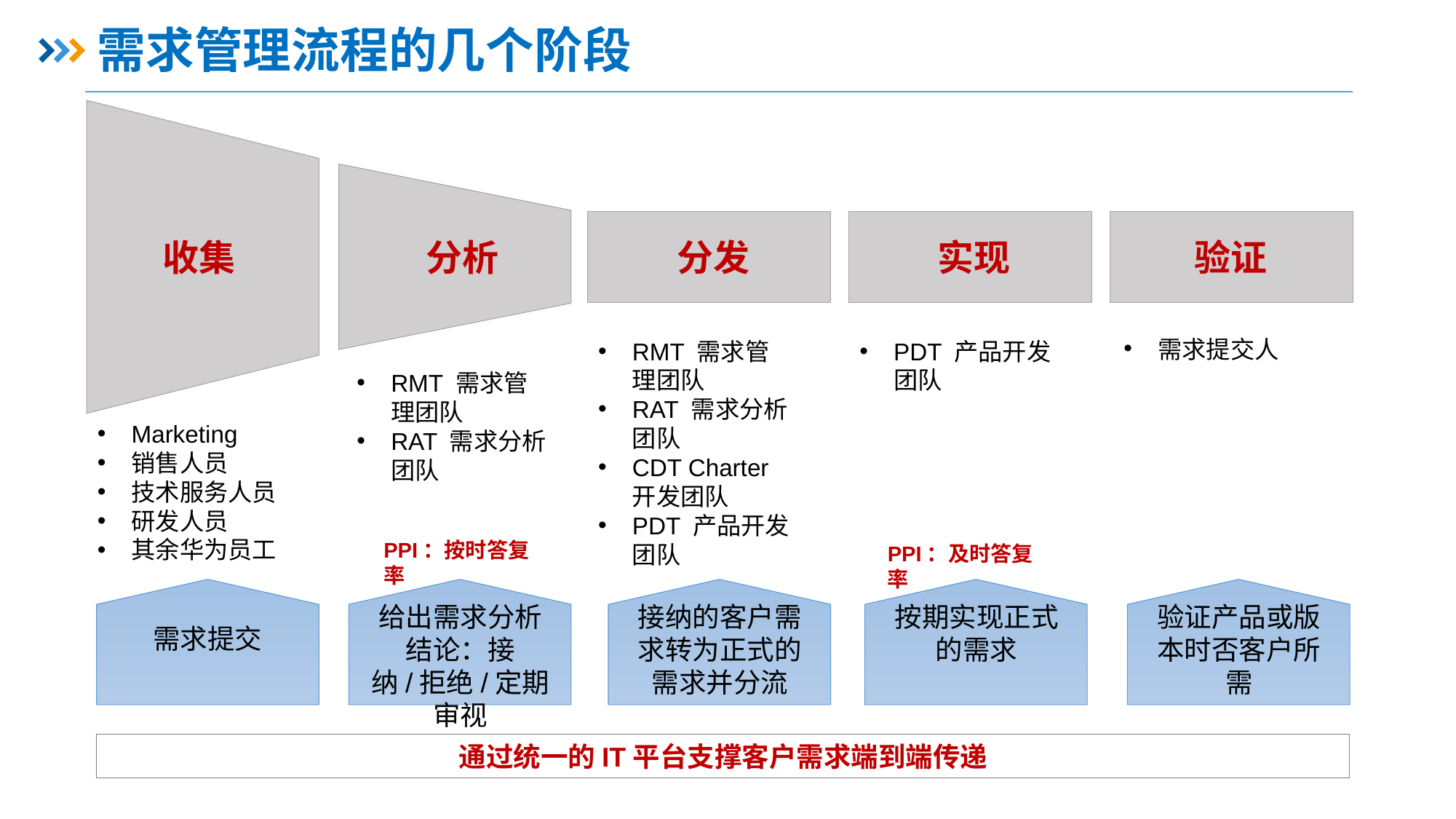

# 需求管理流程的几个阶段

收集
分析
分发
实现
验证
需求提交人
RMT 需求管理团队
RAT 需求分析团队
CDT Charter开发团队
PDT 产品开发团队

PDT 产品开发团队

RMT 需求管理团队
RAT 需求分析团队
Marketing
销售人员
技术服务人员
研发人员
其余华为员工
PPI：按时答复率
PPI：及时答复率

按期实现正式的需求

验证产品或版本时否客户所需

给出需求分析结论：接纳/拒绝/定期审视

接纳的客户需求转为正式的需求并分流

需求提交
通过统一的IT平台支撑客户需求端到端传递